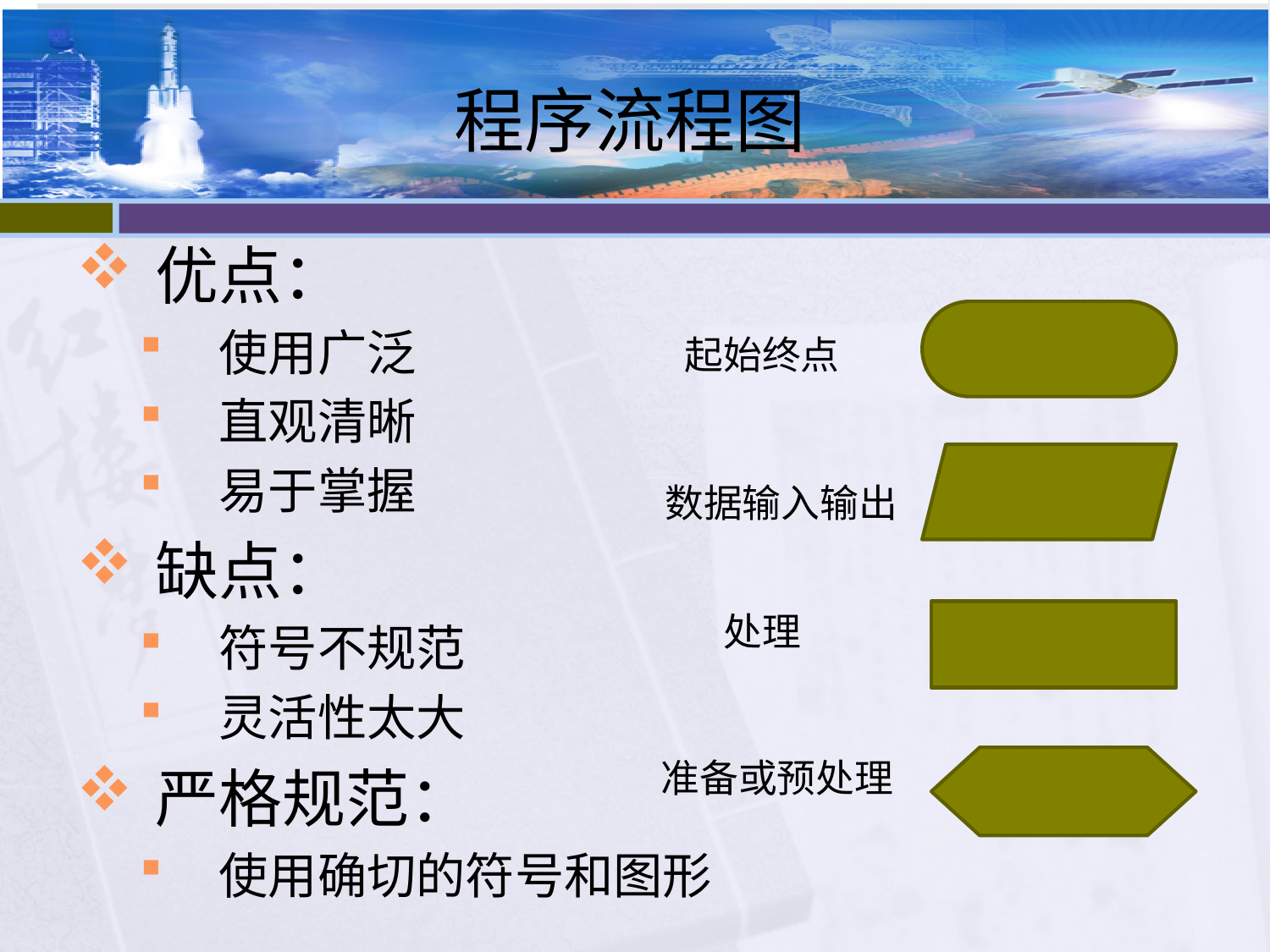

# 程序流程图

优点：
使用广泛
直观清晰
易于掌握
缺点：
符号不规范
灵活性太大
严格规范：
使用确切的符号和图形

起始终点

数据输入输出
处理

准备或预处理